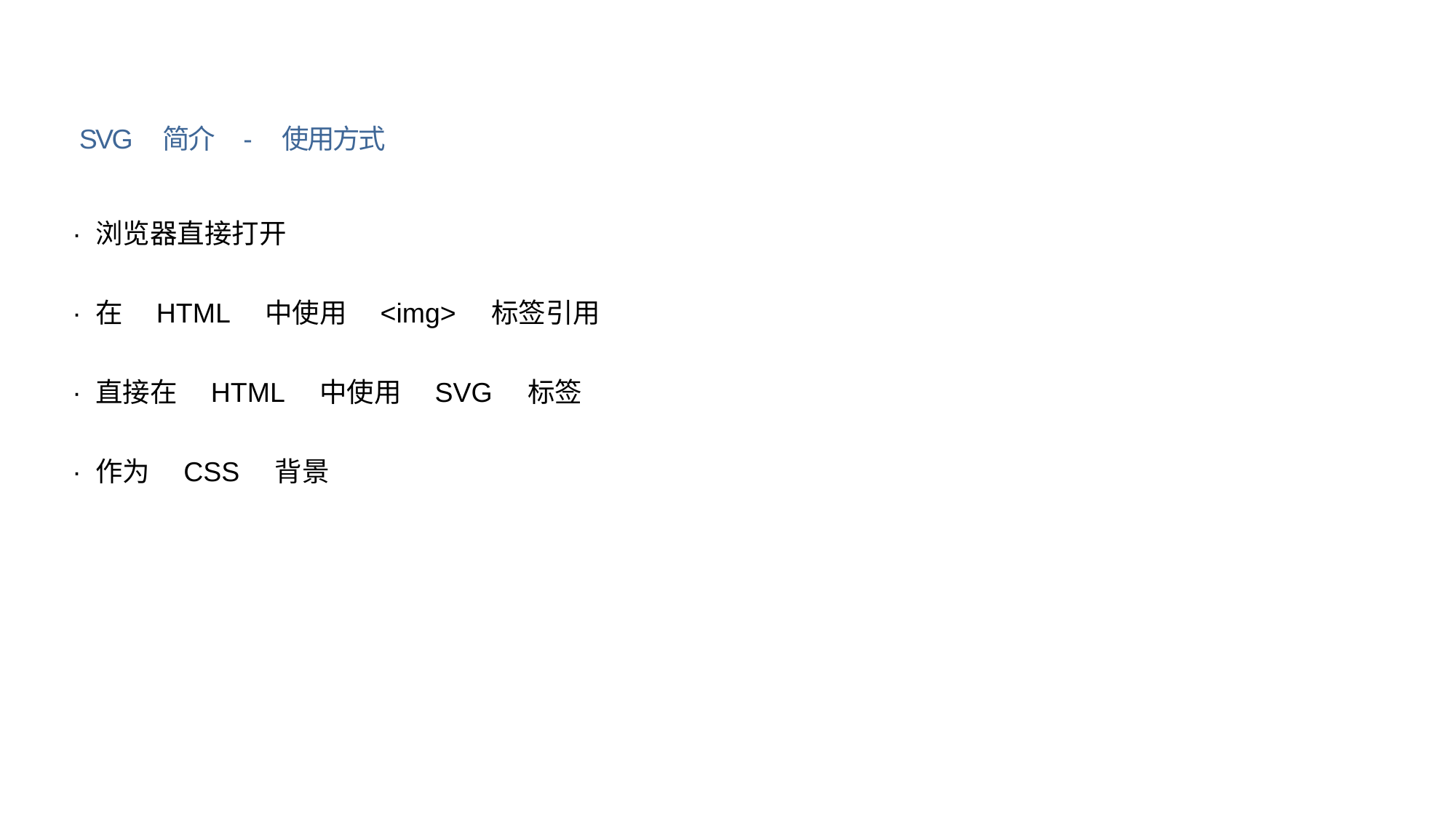

SVG  简介  -  使用方式
· 浏览器直接打开 
· 在  HTML  中使用  <img>  标签引用 
· 直接在  HTML  中使用  SVG  标签 
· 作为  CSS  背景